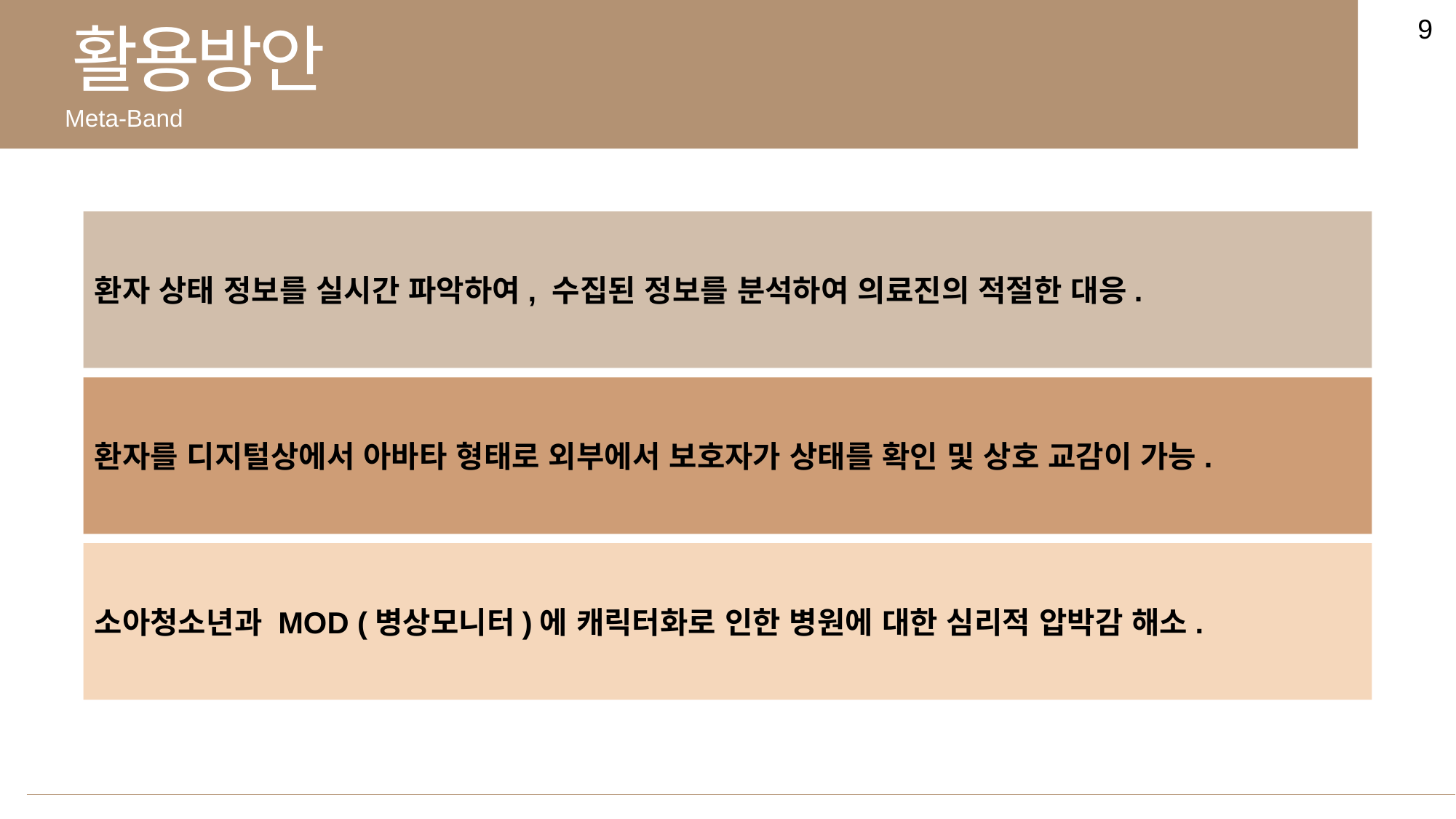

9
활용방안
Meta-Band
환자 상태 정보를 실시간 파악하여, 수집된 정보를 분석하여 의료진의 적절한 대응.
환자를 디지털상에서 아바타 형태로 외부에서 보호자가 상태를 확인 및 상호 교감이 가능.
소아청소년과 MOD (병상모니터)에 캐릭터화로 인한 병원에 대한 심리적 압박감 해소.